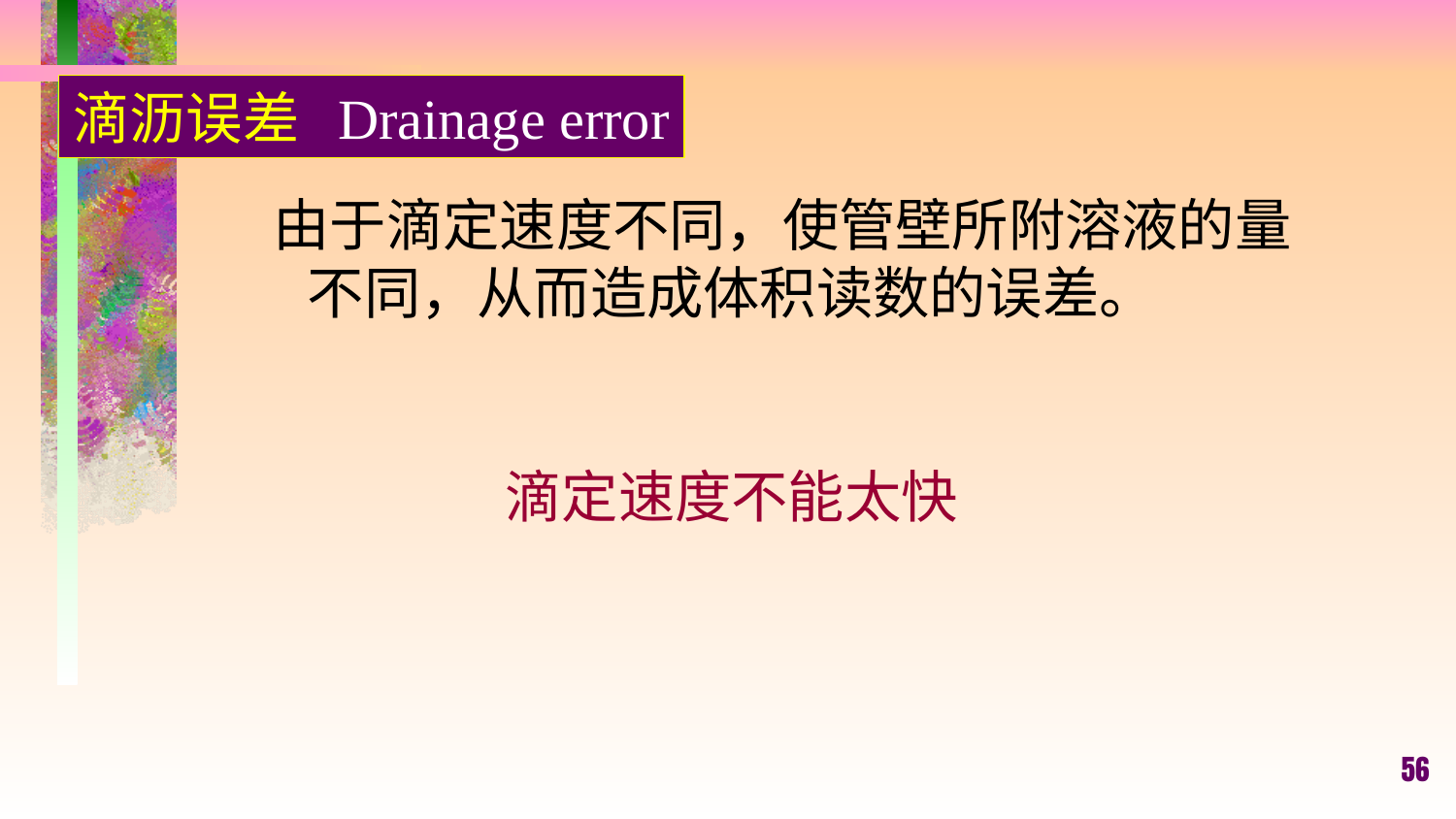

滴沥误差  Drainage error
       由于滴定速度不同，使管壁所附溶液的量
不同，从而造成体积读数的误差。

滴定速度不能太快
56